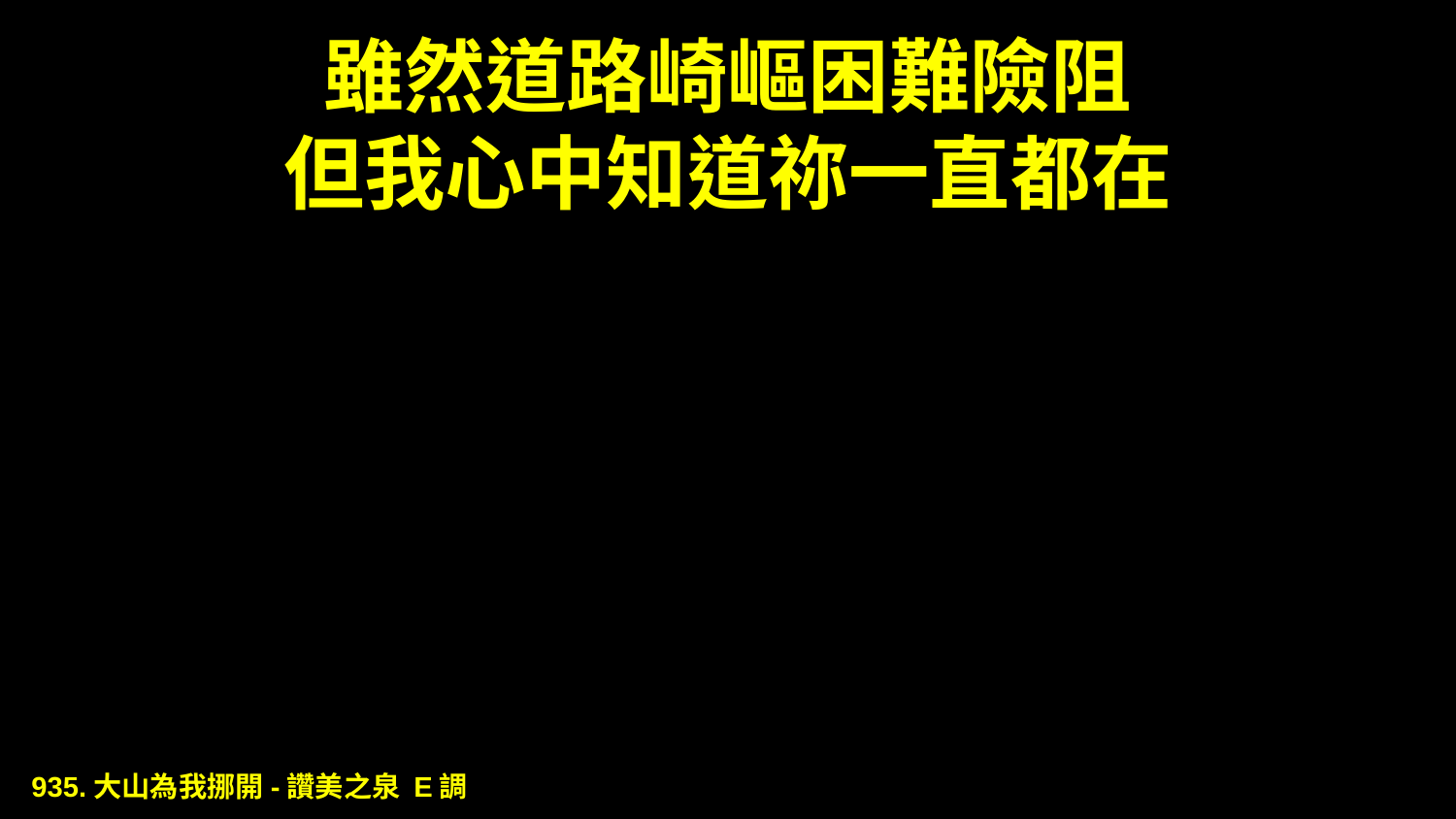

# 雖然道路崎嶇困難險阻 但我心中知道祢一直都在
935.大山為我挪開-讚美之泉 E調